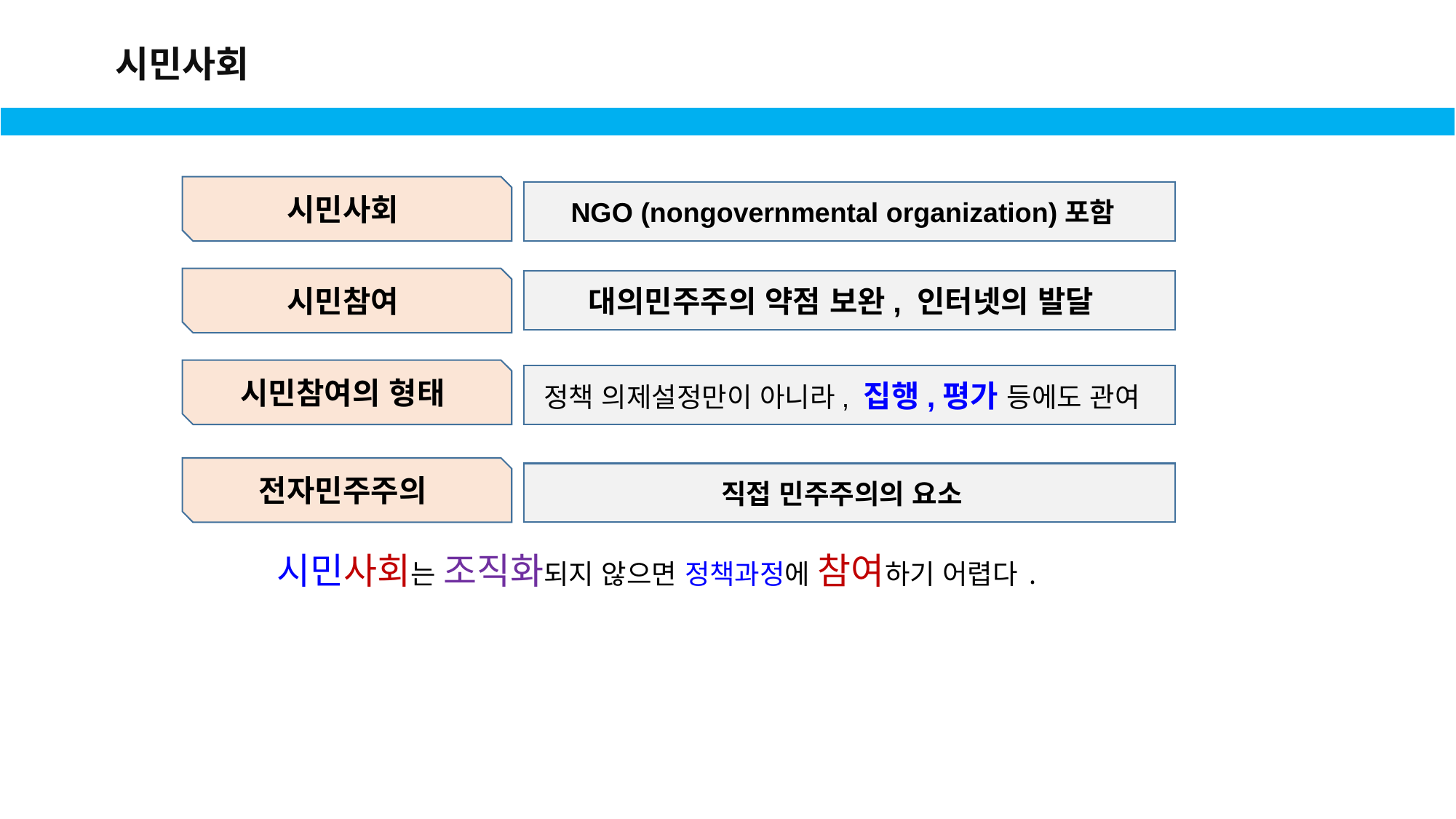

시민사회

시민사회
NGO (nongovernmental organization)포함
시민참여
대의민주주의 약점 보완, 인터넷의 발달
시민참여의 형태
정책 의제설정만이 아니라, 집행,평가 등에도 관여
전자민주주의
직접 민주주의의 요소
시민사회는 조직화되지 않으면 정책과정에 참여하기 어렵다.